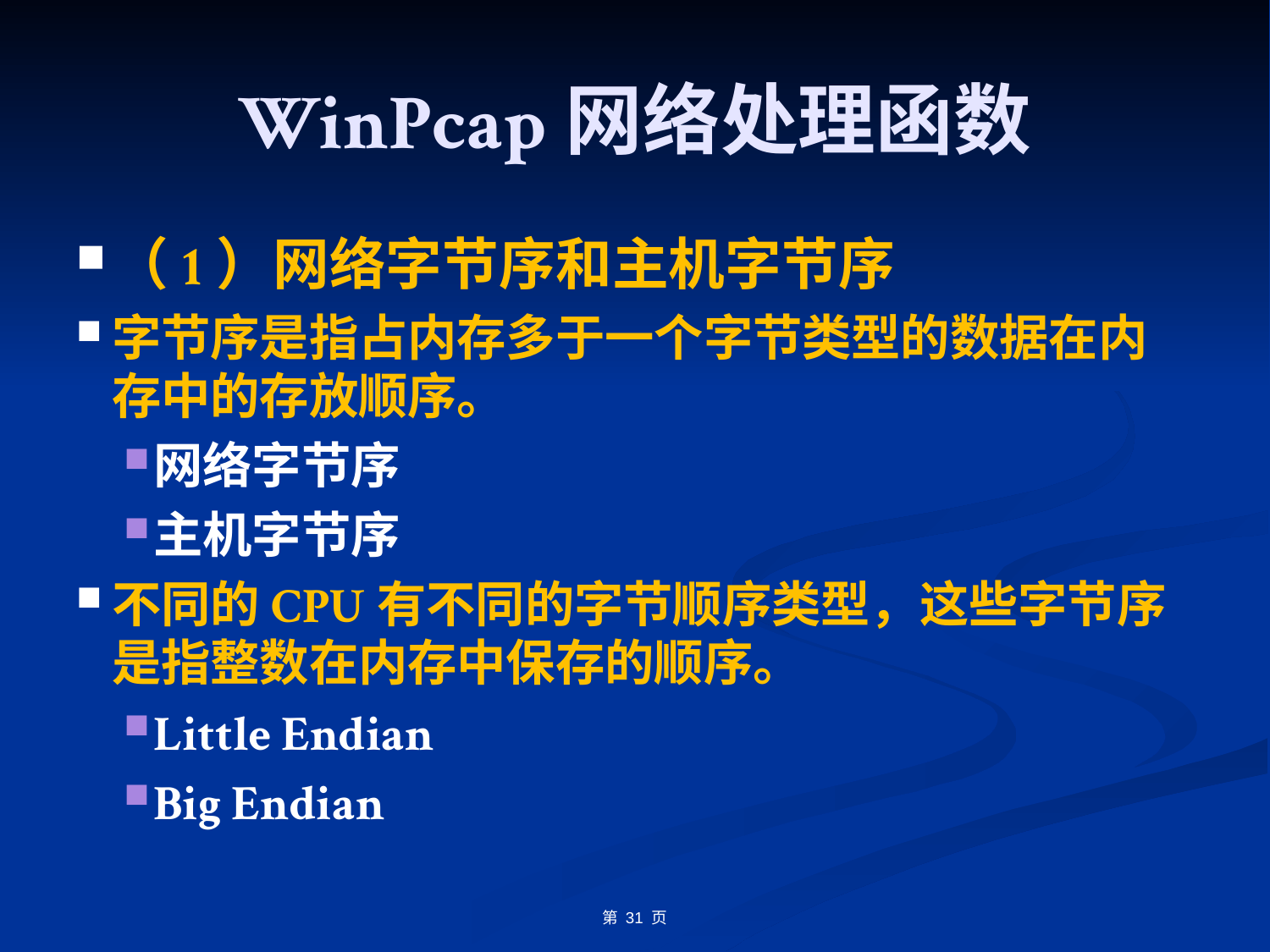

# WinPcap网络处理函数
（1）网络字节序和主机字节序
字节序是指占内存多于一个字节类型的数据在内存中的存放顺序。
网络字节序
主机字节序
不同的CPU有不同的字节顺序类型，这些字节序是指整数在内存中保存的顺序。
Little Endian
Big Endian
第 31 页